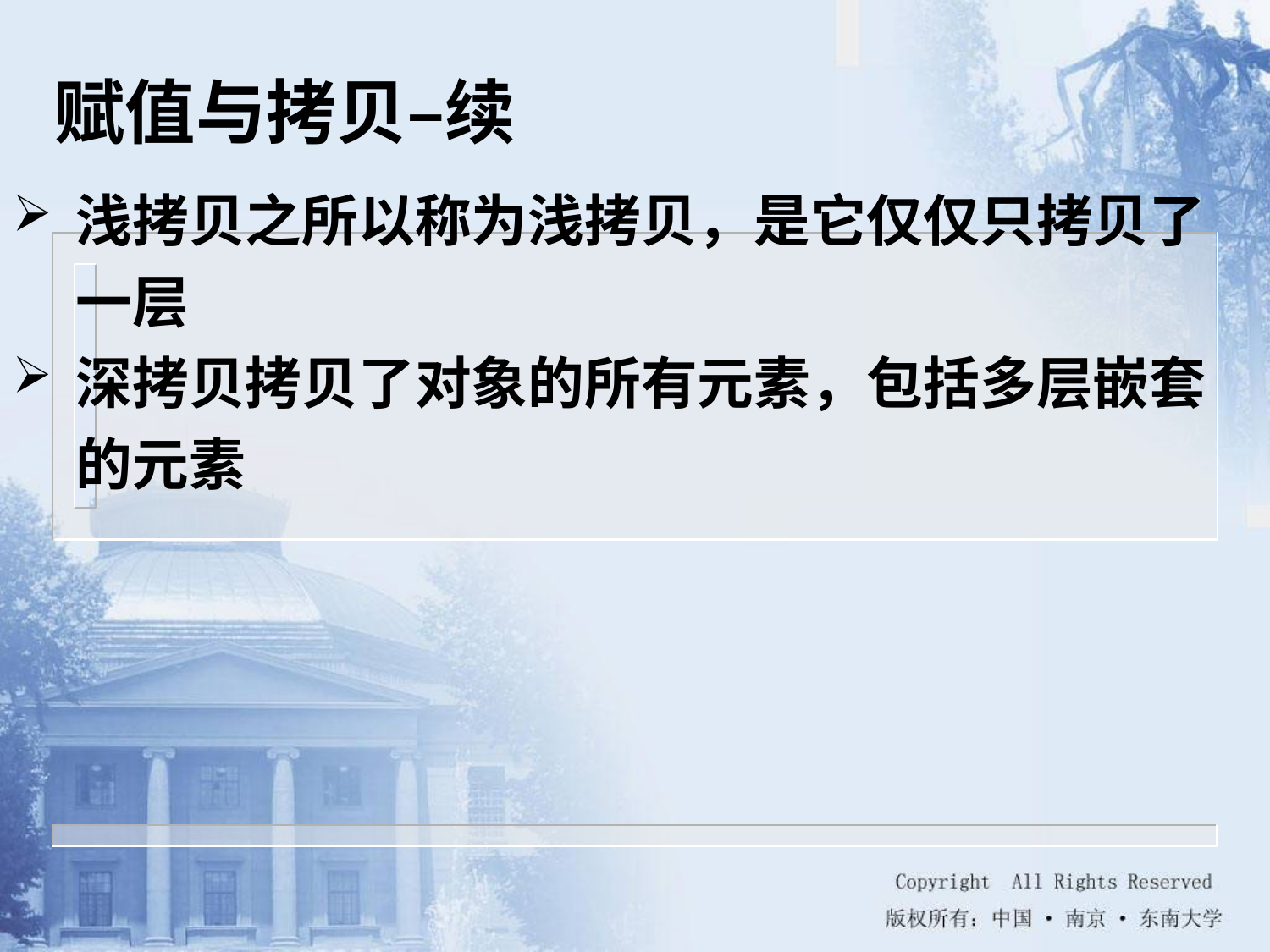

赋值与拷贝–续
浅拷贝之所以称为浅拷贝，是它仅仅只拷贝了一层
深拷贝拷贝了对象的所有元素，包括多层嵌套的元素